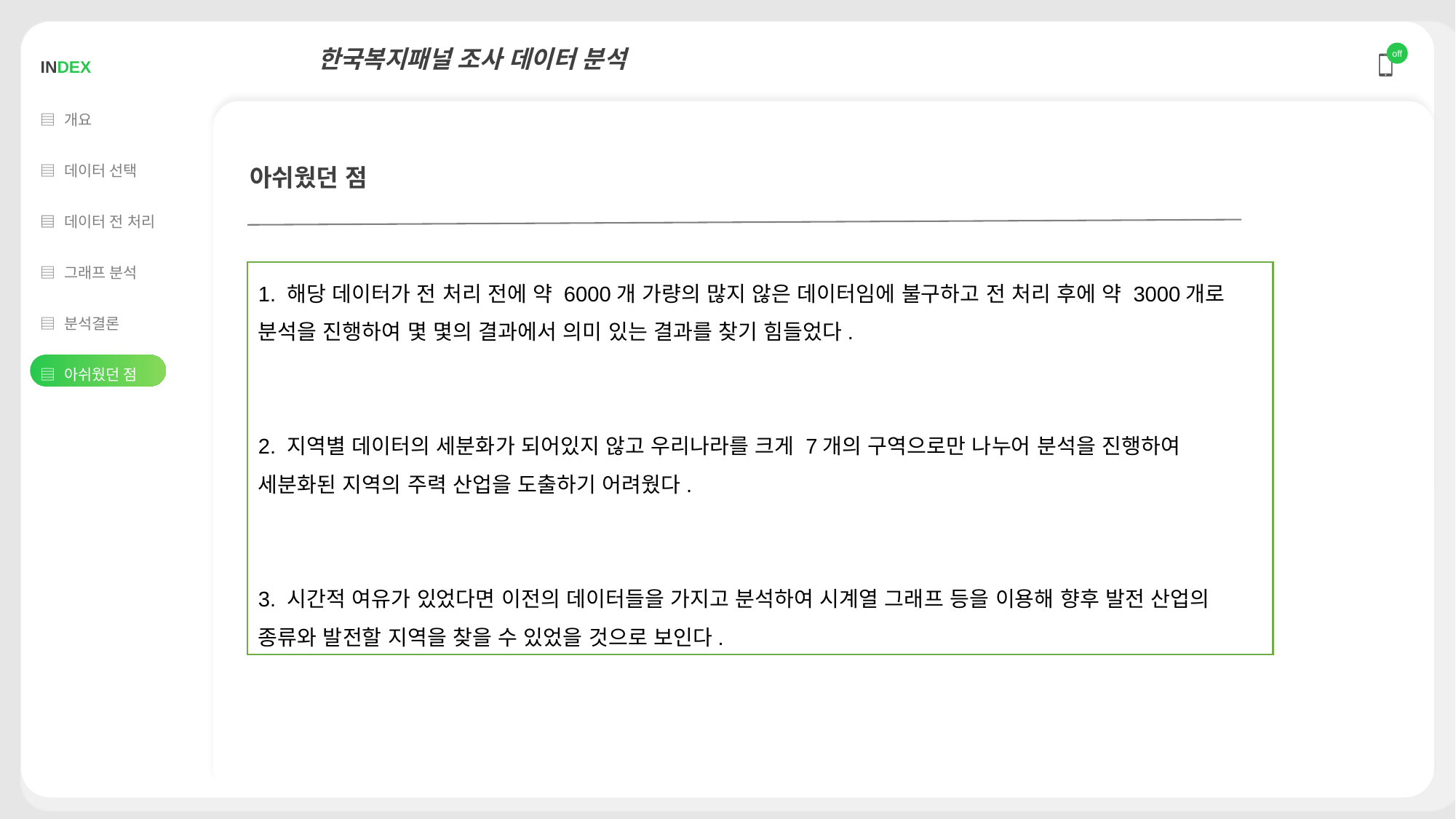

| INDEX |
| --- |
| ▤ 개요 |
| ▤ 데이터 선택 |
| ▤ 데이터 전 처리 |
| ▤ 그래프 분석 |
| ▤ 분석결론 |
| ▤ 아쉬웠던 점 |
|  |
|  |
한국복지패널 조사 데이터 분석
off

아쉬웠던 점
1. 해당 데이터가 전 처리 전에 약 6000개 가량의 많지 않은 데이터임에 불구하고 전 처리 후에 약 3000개로 분석을 진행하여 몇 몇의 결과에서 의미 있는 결과를 찾기 힘들었다.

2. 지역별 데이터의 세분화가 되어있지 않고 우리나라를 크게 7개의 구역으로만 나누어 분석을 진행하여 세분화된 지역의 주력 산업을 도출하기 어려웠다.

3. 시간적 여유가 있었다면 이전의 데이터들을 가지고 분석하여 시계열 그래프 등을 이용해 향후 발전 산업의 종류와 발전할 지역을 찾을 수 있었을 것으로 보인다.